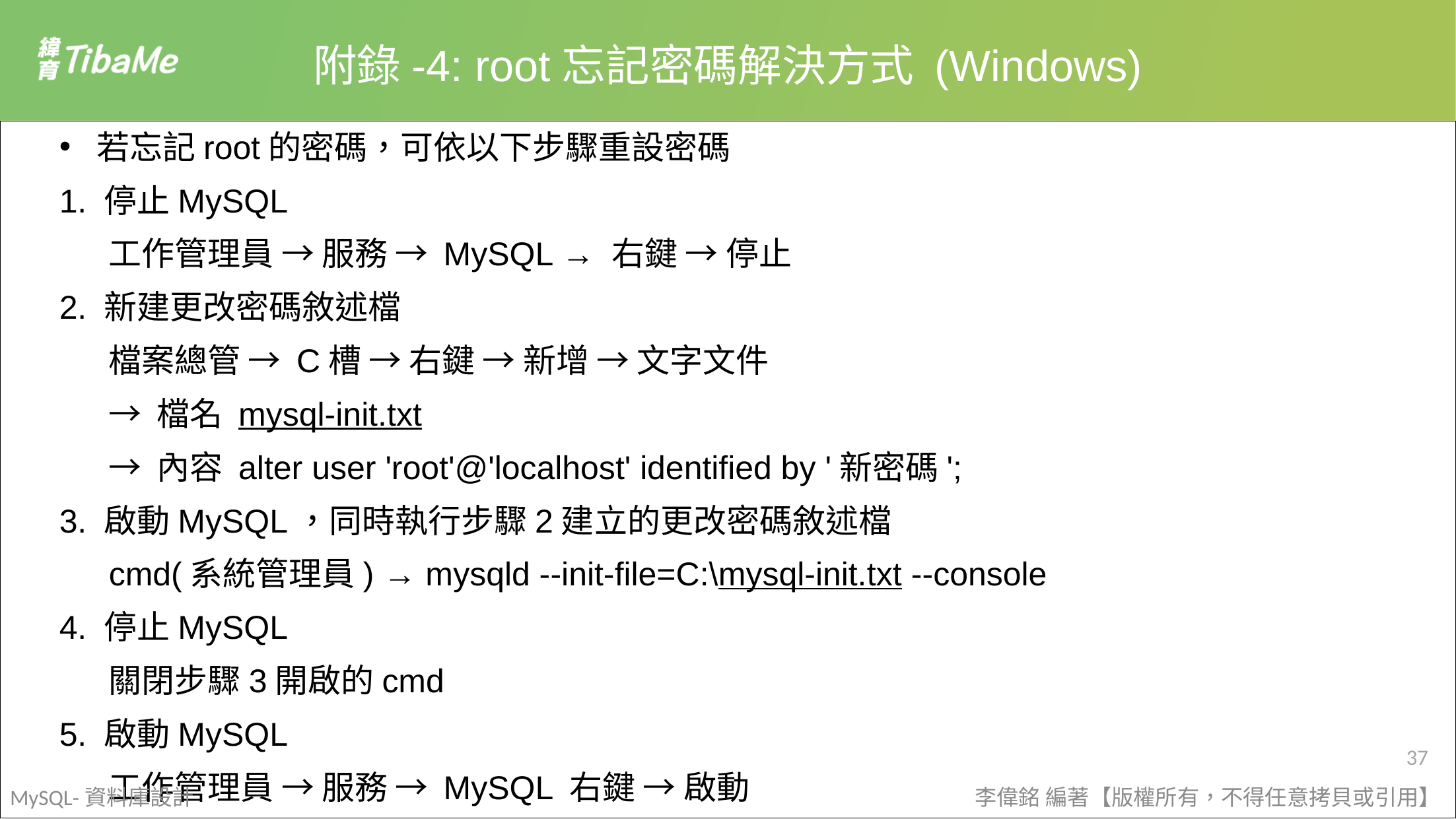

附錄-4: root忘記密碼解決方式 (Windows)
若忘記root的密碼，可依以下步驟重設密碼
1. 停止MySQL
工作管理員 → 服務 → MySQL → 右鍵 → 停止
2. 新建更改密碼敘述檔
檔案總管 → C槽 → 右鍵 → 新增 → 文字文件
→ 檔名 mysql-init.txt
→ 內容 alter user 'root'@'localhost' identified by '新密碼';
3. 啟動MySQL，同時執行步驟2建立的更改密碼敘述檔
cmd(系統管理員) → mysqld --init-file=C:\mysql-init.txt --console
4. 停止MySQL
關閉步驟3開啟的cmd
5. 啟動MySQL
工作管理員 → 服務 → MySQL 右鍵 → 啟動
MySQL-資料庫設計
李偉銘 編著【版權所有，不得任意拷貝或引用】